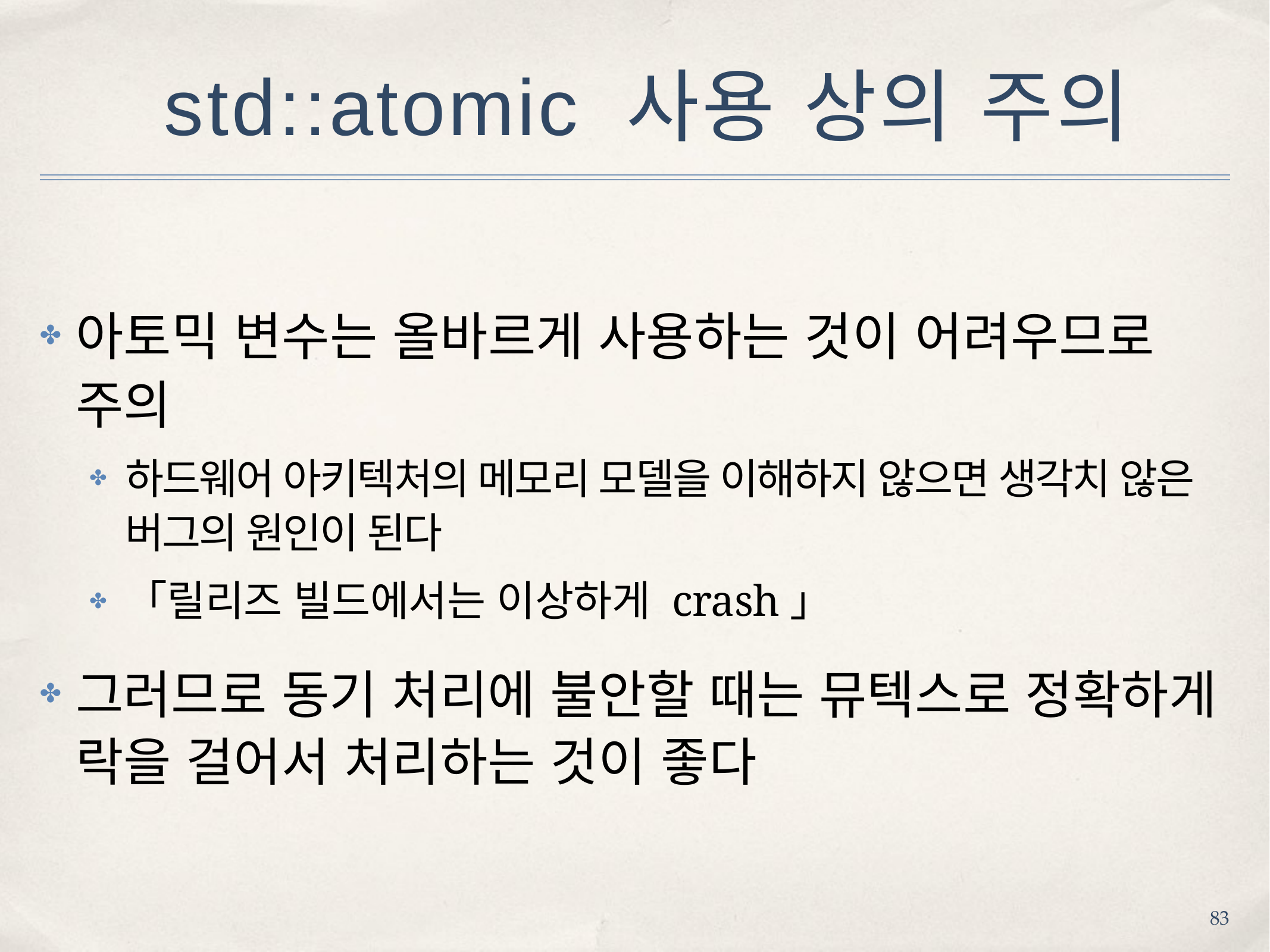

# std::atomic 사용 상의 주의
아토믹 변수는 올바르게 사용하는 것이 어려우므로 주의
✤
하드웨어 아키텍처의 메모리 모델을 이해하지 않으면 생각치 않은 버그의 원인이 된다
「릴리즈 빌드에서는 이상하게 crash」
✤
✤
그러므로 동기 처리에 불안할 때는 뮤텍스로 정확하게 락을 걸어서 처리하는 것이 좋다
✤
83